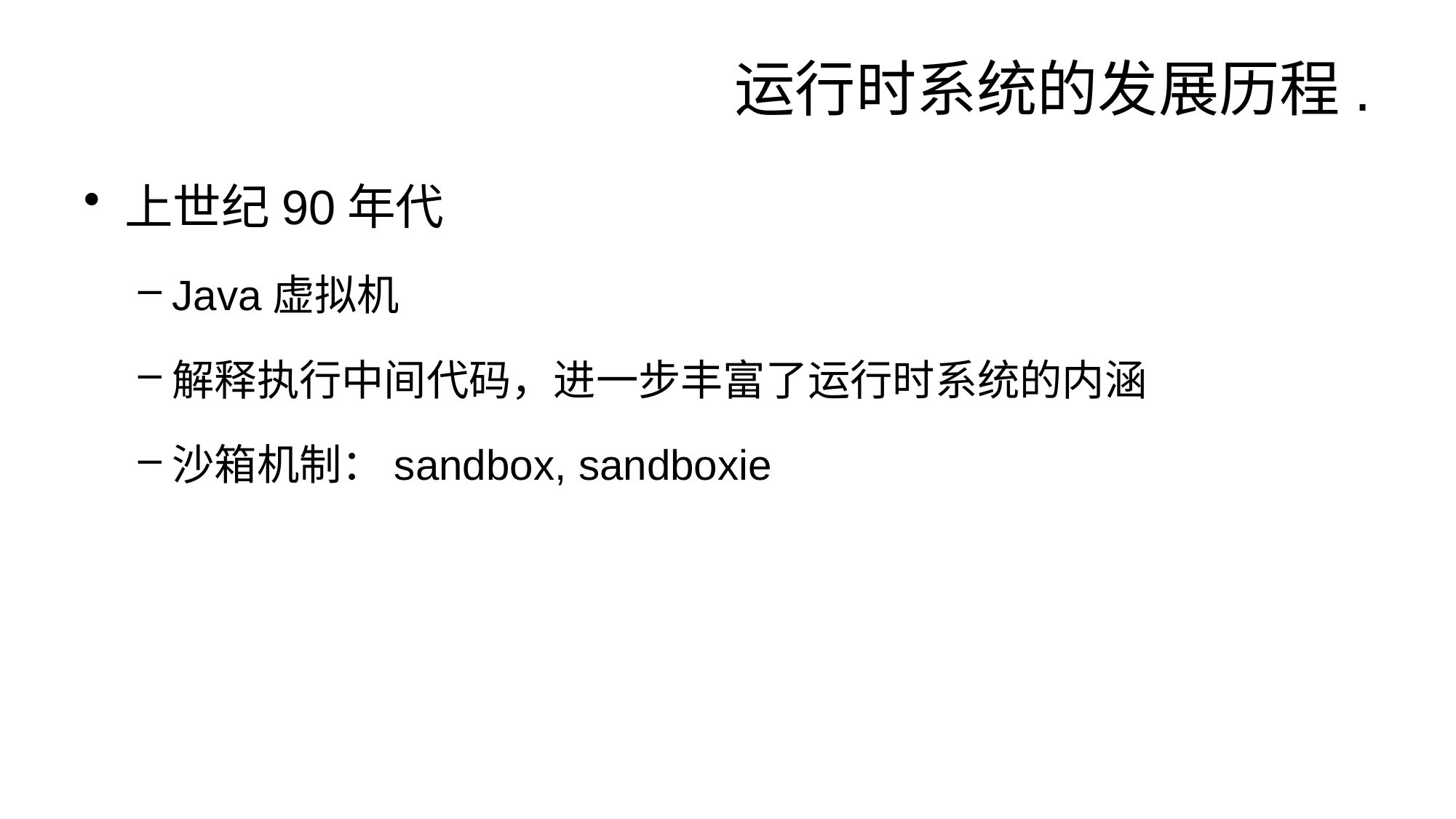

# 运行时系统的发展历程.
上世纪90年代
Java虚拟机
解释执行中间代码，进一步丰富了运行时系统的内涵
沙箱机制：sandbox, sandboxie